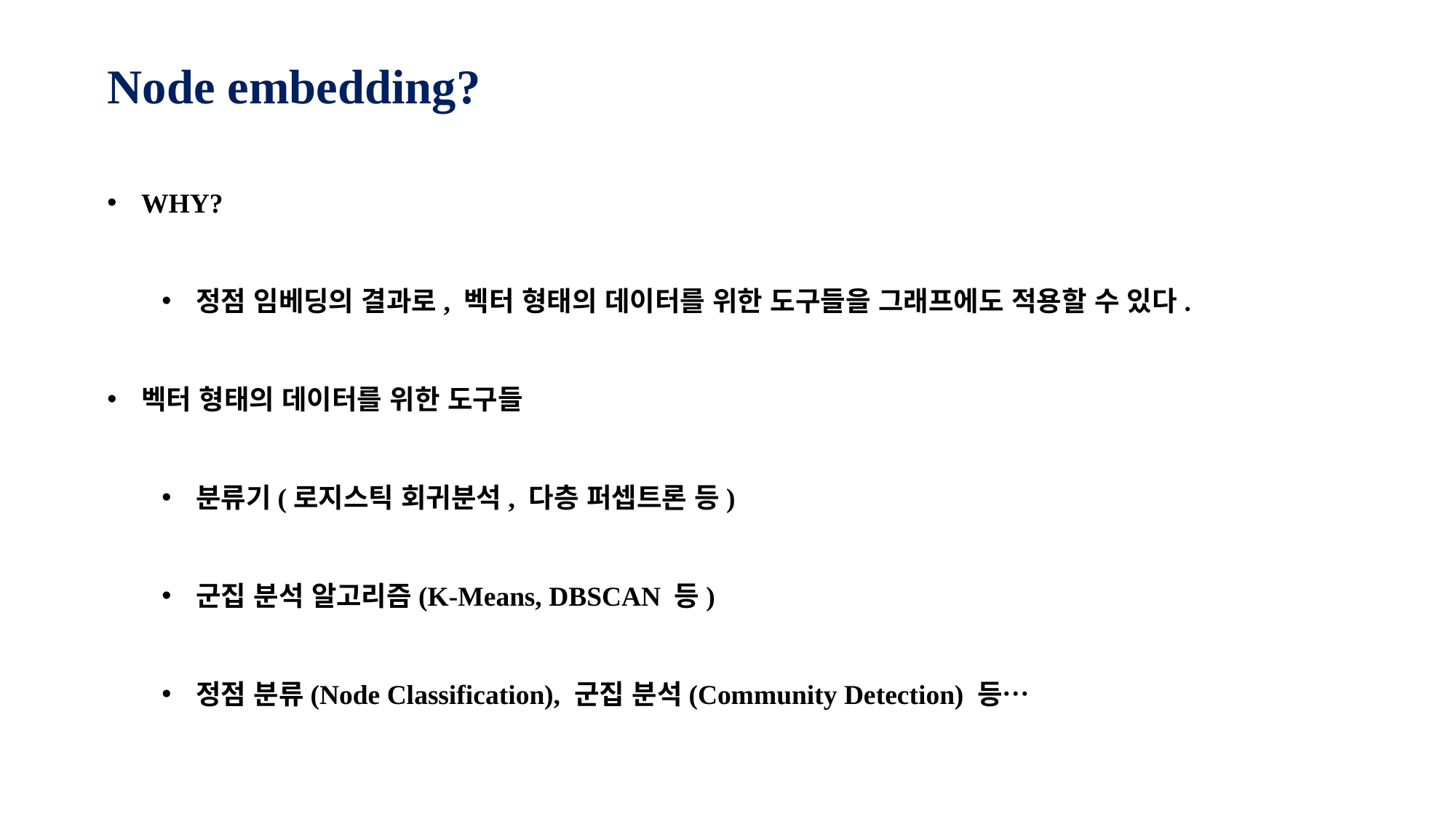

# Node embedding?
WHY?

정점 임베딩의 결과로, 벡터 형태의 데이터를 위한 도구들을 그래프에도 적용할 수 있다.

벡터 형태의 데이터를 위한 도구들

분류기(로지스틱 회귀분석, 다층 퍼셉트론 등)

군집 분석 알고리즘(K-Means, DBSCAN 등)

정점 분류(Node Classification), 군집 분석(Community Detection) 등…